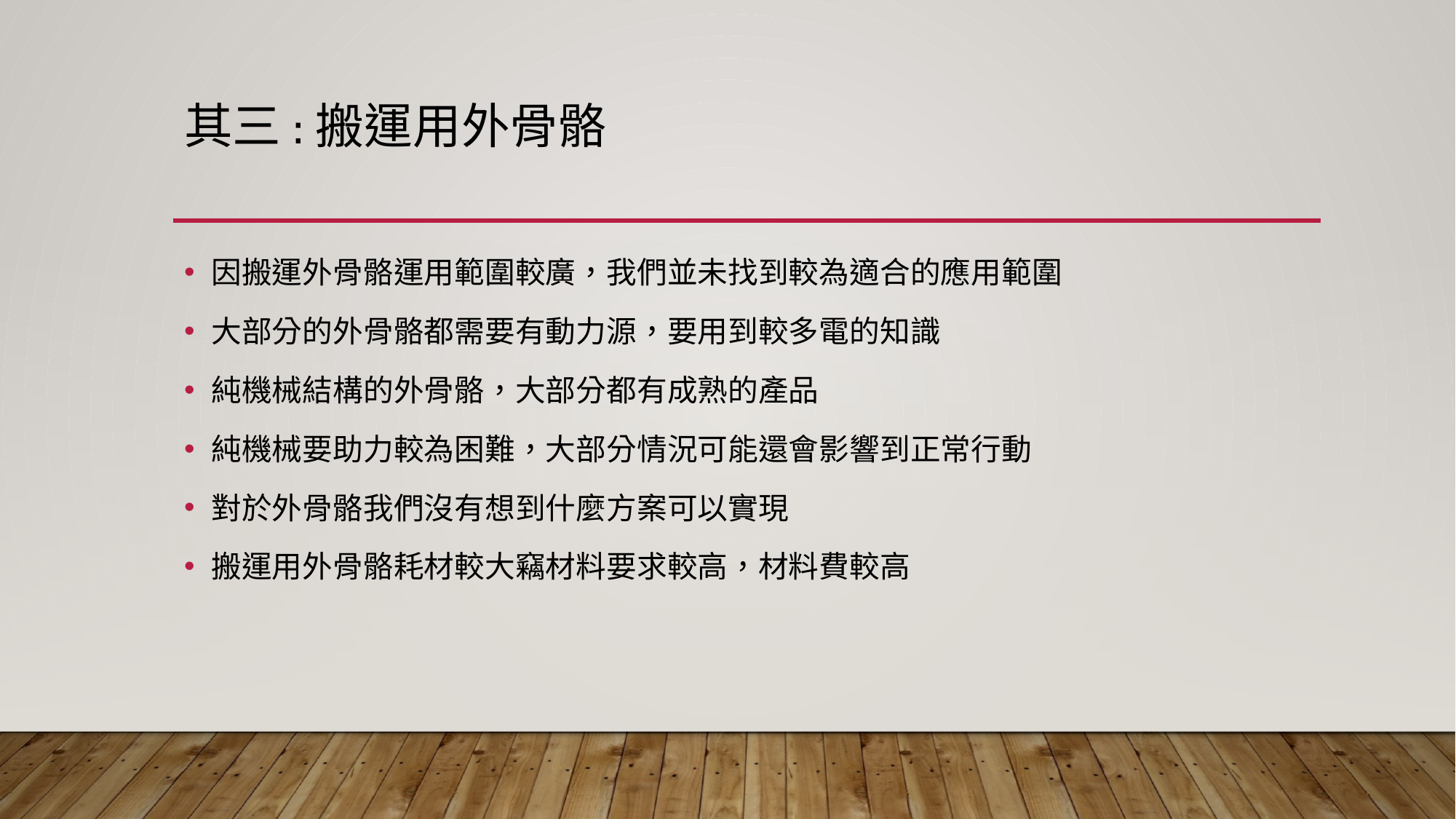

# 其三:搬運用外骨骼
因搬運外骨骼運用範圍較廣，我們並未找到較為適合的應用範圍
大部分的外骨骼都需要有動力源，要用到較多電的知識
純機械結構的外骨骼，大部分都有成熟的產品
純機械要助力較為困難，大部分情況可能還會影響到正常行動
對於外骨骼我們沒有想到什麼方案可以實現
搬運用外骨骼耗材較大竊材料要求較高，材料費較高